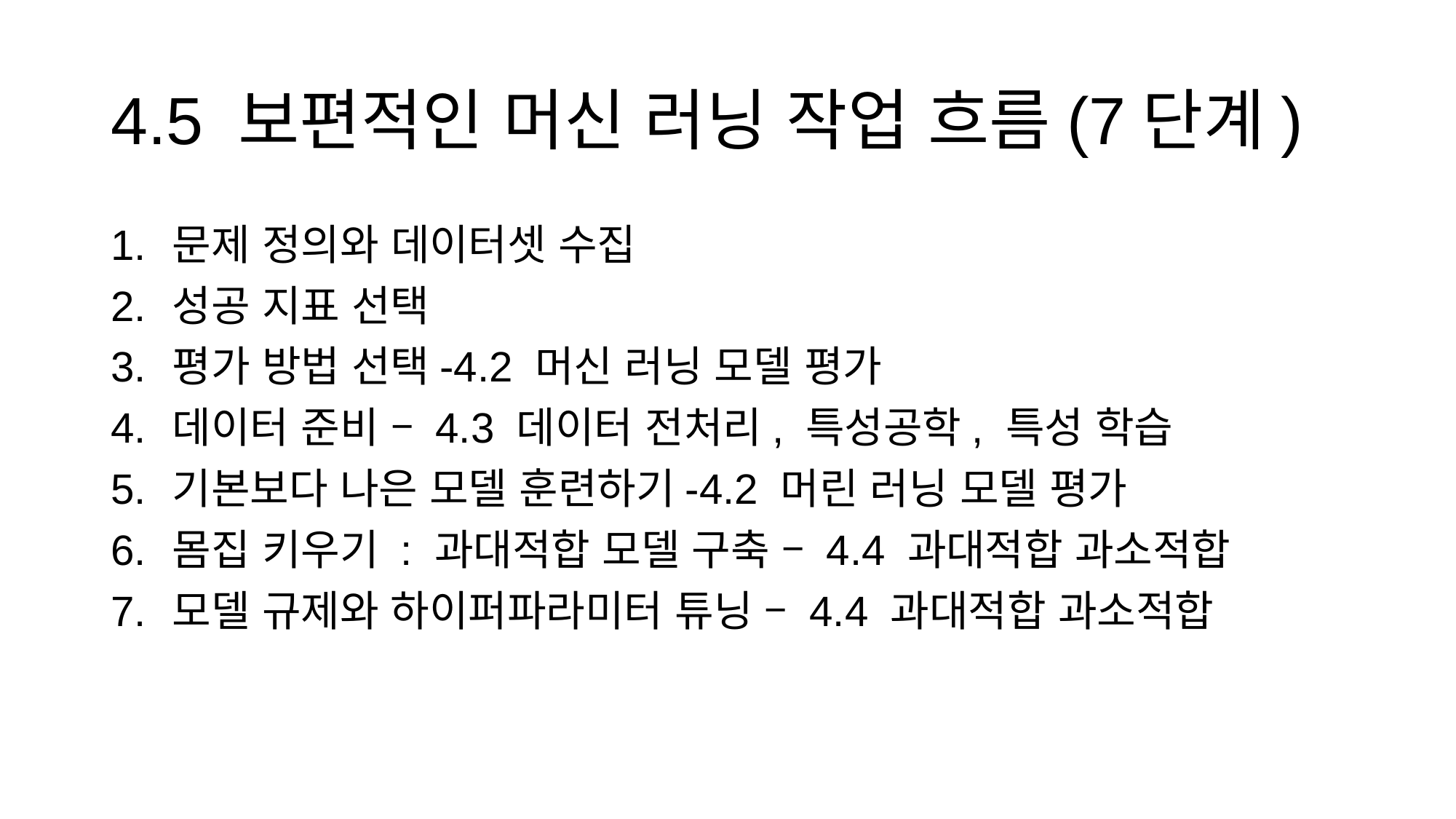

# 4.5 보편적인 머신 러닝 작업 흐름(7단계)
문제 정의와 데이터셋 수집
성공 지표 선택
평가 방법 선택-4.2 머신 러닝 모델 평가
데이터 준비 – 4.3 데이터 전처리, 특성공학, 특성 학습
기본보다 나은 모델 훈련하기-4.2 머린 러닝 모델 평가
몸집 키우기 : 과대적합 모델 구축 – 4.4 과대적합 과소적합
모델 규제와 하이퍼파라미터 튜닝 – 4.4 과대적합 과소적합